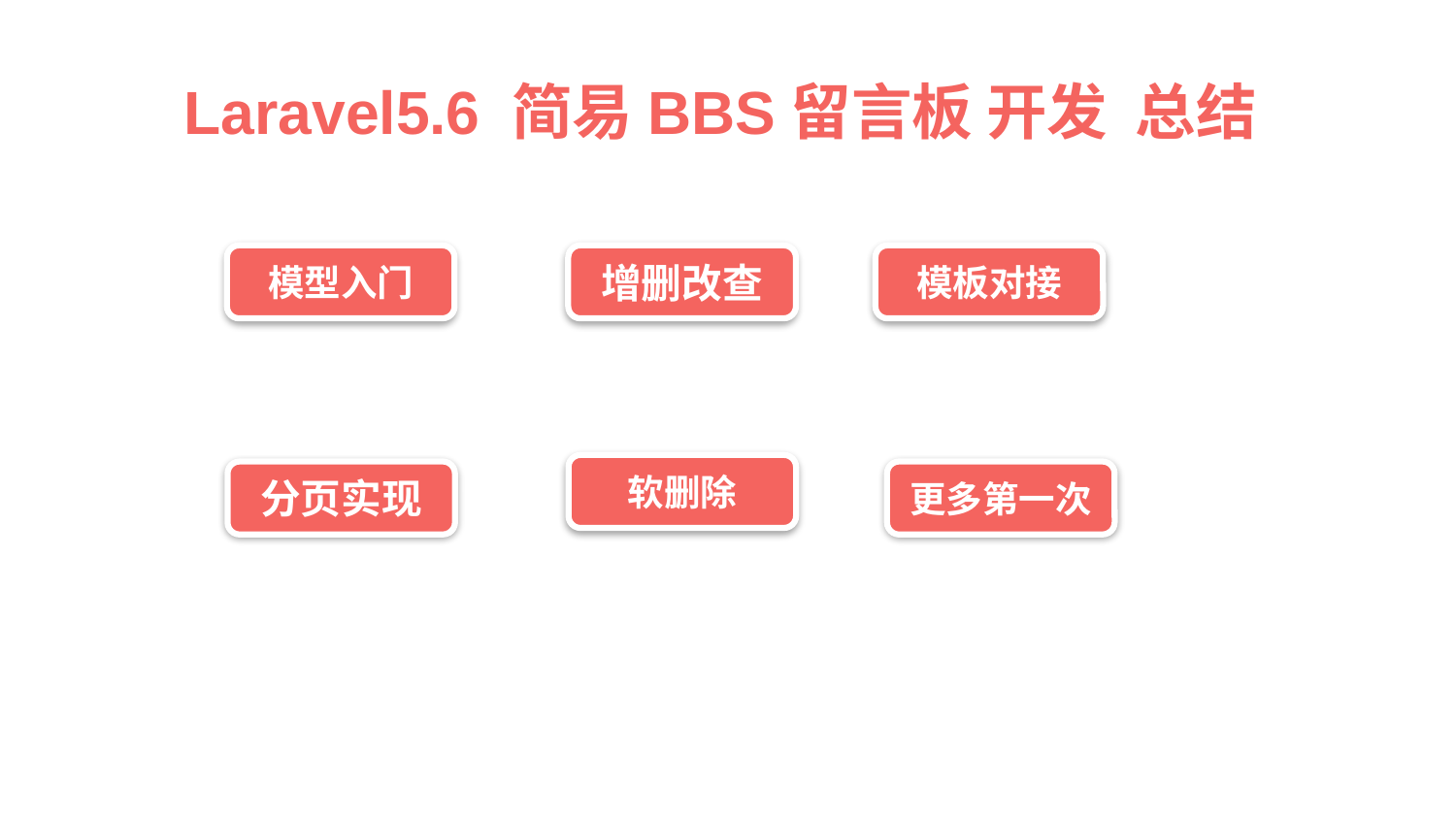

Laravel5.6 简易BBS留言板 开发  总结
模型入门
增删改查
模板对接
软删除
分页实现
更多第一次